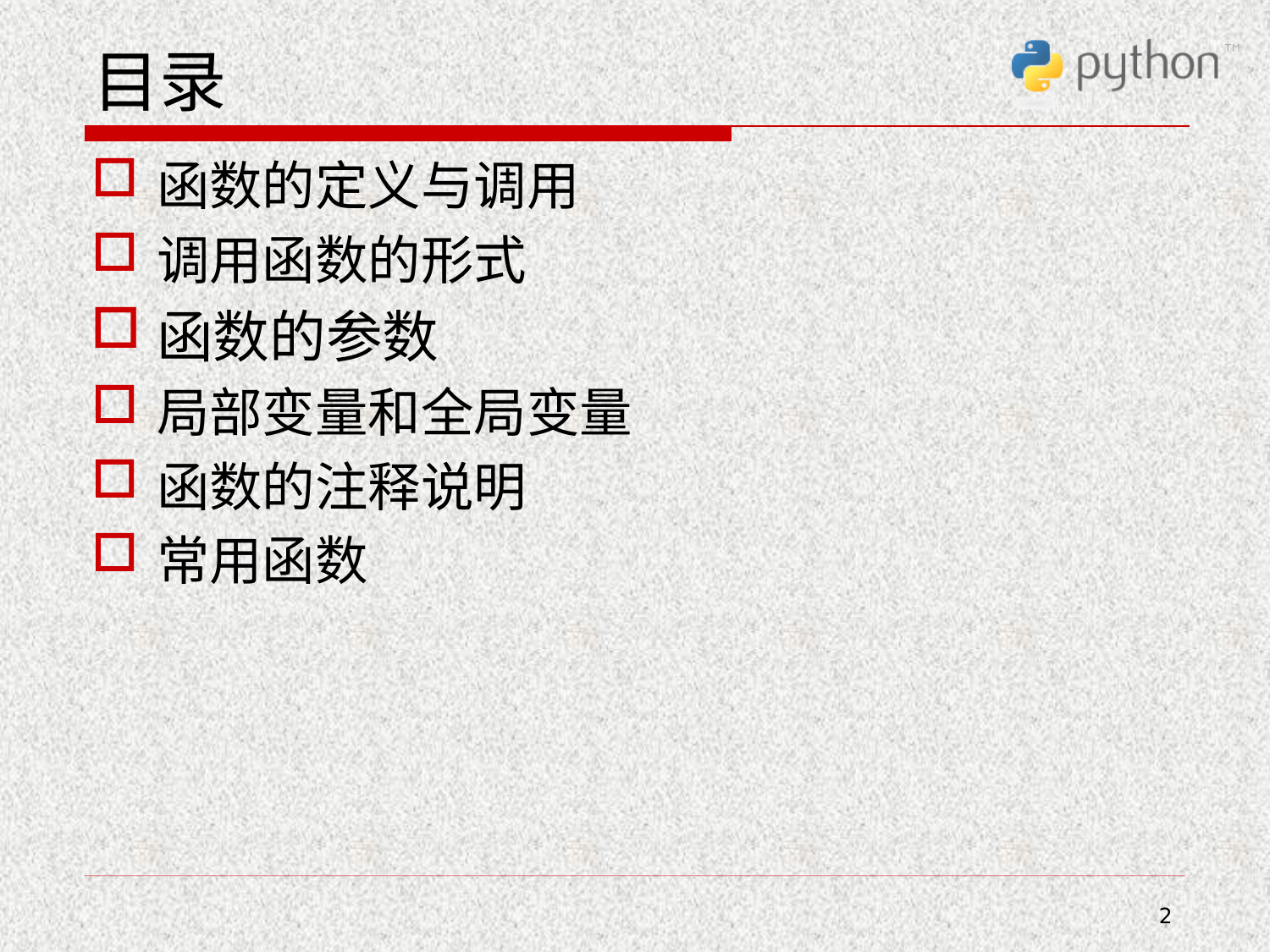

# 目录
函数的定义与调用
调用函数的形式
函数的参数
局部变量和全局变量
函数的注释说明
常用函数
2